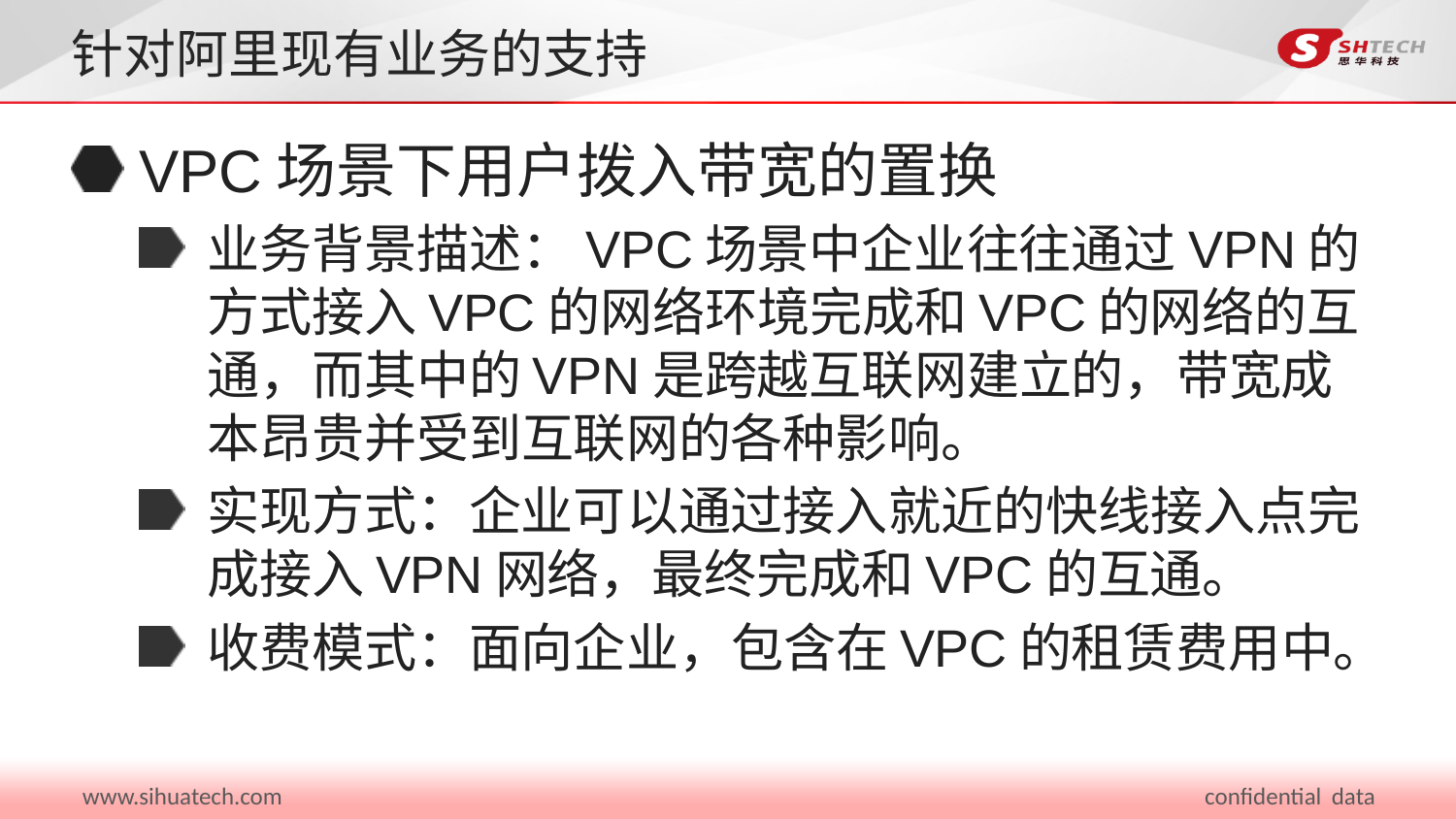

# 针对阿里现有业务的支持
VPC场景下用户拨入带宽的置换
业务背景描述：VPC场景中企业往往通过VPN的方式接入VPC的网络环境完成和VPC的网络的互通，而其中的VPN是跨越互联网建立的，带宽成本昂贵并受到互联网的各种影响。
实现方式：企业可以通过接入就近的快线接入点完成接入VPN网络，最终完成和VPC的互通。
收费模式：面向企业，包含在VPC的租赁费用中。